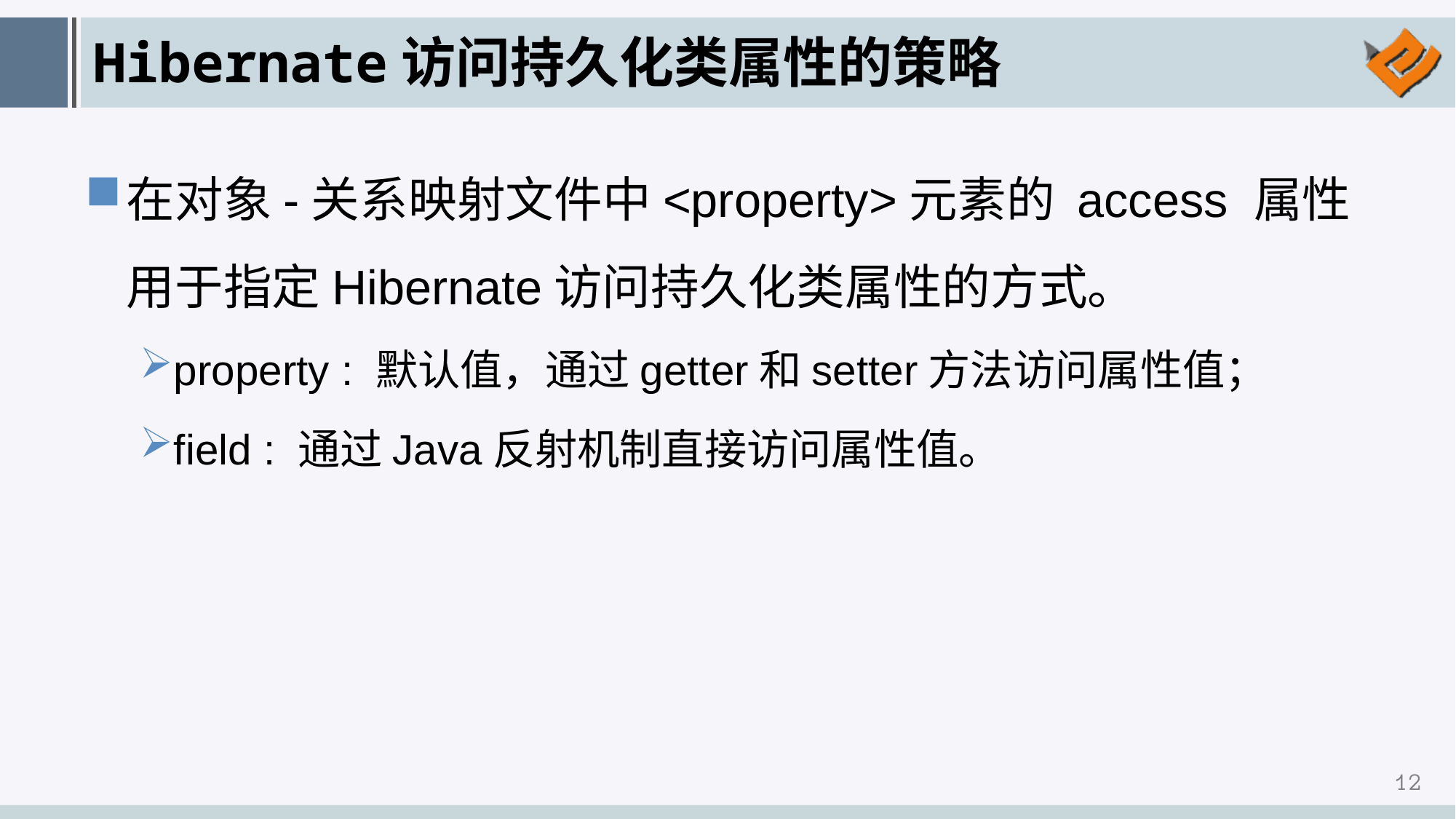

# Hibernate访问持久化类属性的策略
在对象-关系映射文件中<property>元素的 access 属性用于指定Hibernate访问持久化类属性的方式。
property : 默认值，通过getter和setter方法访问属性值；
field : 通过Java反射机制直接访问属性值。